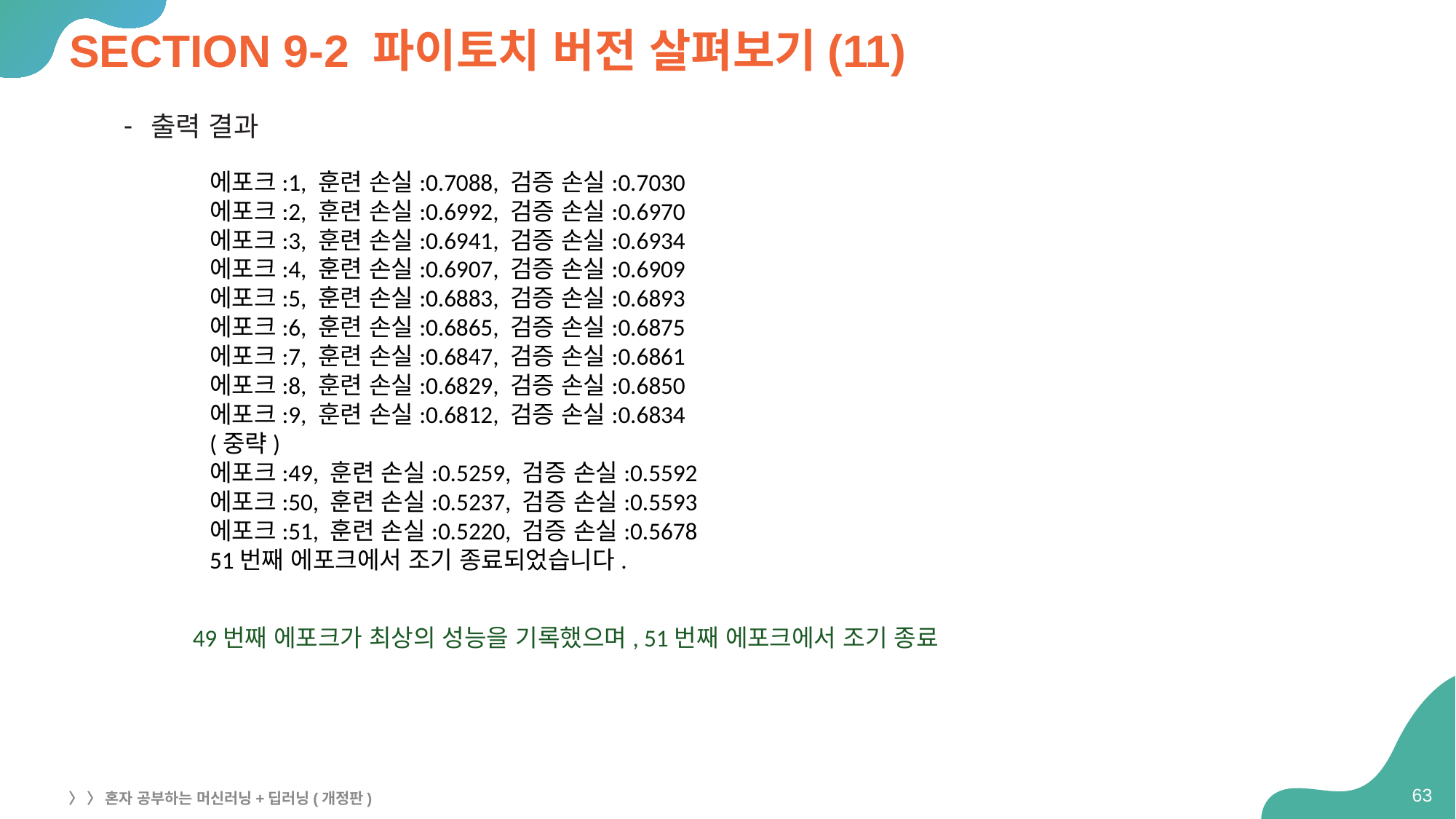

# SECTION 9-2 파이토치 버전 살펴보기(11)
출력 결과
에포크:1, 훈련 손실:0.7088, 검증 손실:0.7030
에포크:2, 훈련 손실:0.6992, 검증 손실:0.6970
에포크:3, 훈련 손실:0.6941, 검증 손실:0.6934
에포크:4, 훈련 손실:0.6907, 검증 손실:0.6909
에포크:5, 훈련 손실:0.6883, 검증 손실:0.6893
에포크:6, 훈련 손실:0.6865, 검증 손실:0.6875
에포크:7, 훈련 손실:0.6847, 검증 손실:0.6861
에포크:8, 훈련 손실:0.6829, 검증 손실:0.6850
에포크:9, 훈련 손실:0.6812, 검증 손실:0.6834
(중략)
에포크:49, 훈련 손실:0.5259, 검증 손실:0.5592
에포크:50, 훈련 손실:0.5237, 검증 손실:0.5593
에포크:51, 훈련 손실:0.5220, 검증 손실:0.5678
51번째 에포크에서 조기 종료되었습니다.
49번째 에포크가 최상의 성능을 기록했으며, 51번째 에포크에서 조기 종료
63
〉 〉 혼자 공부하는 머신러닝+딥러닝(개정판)